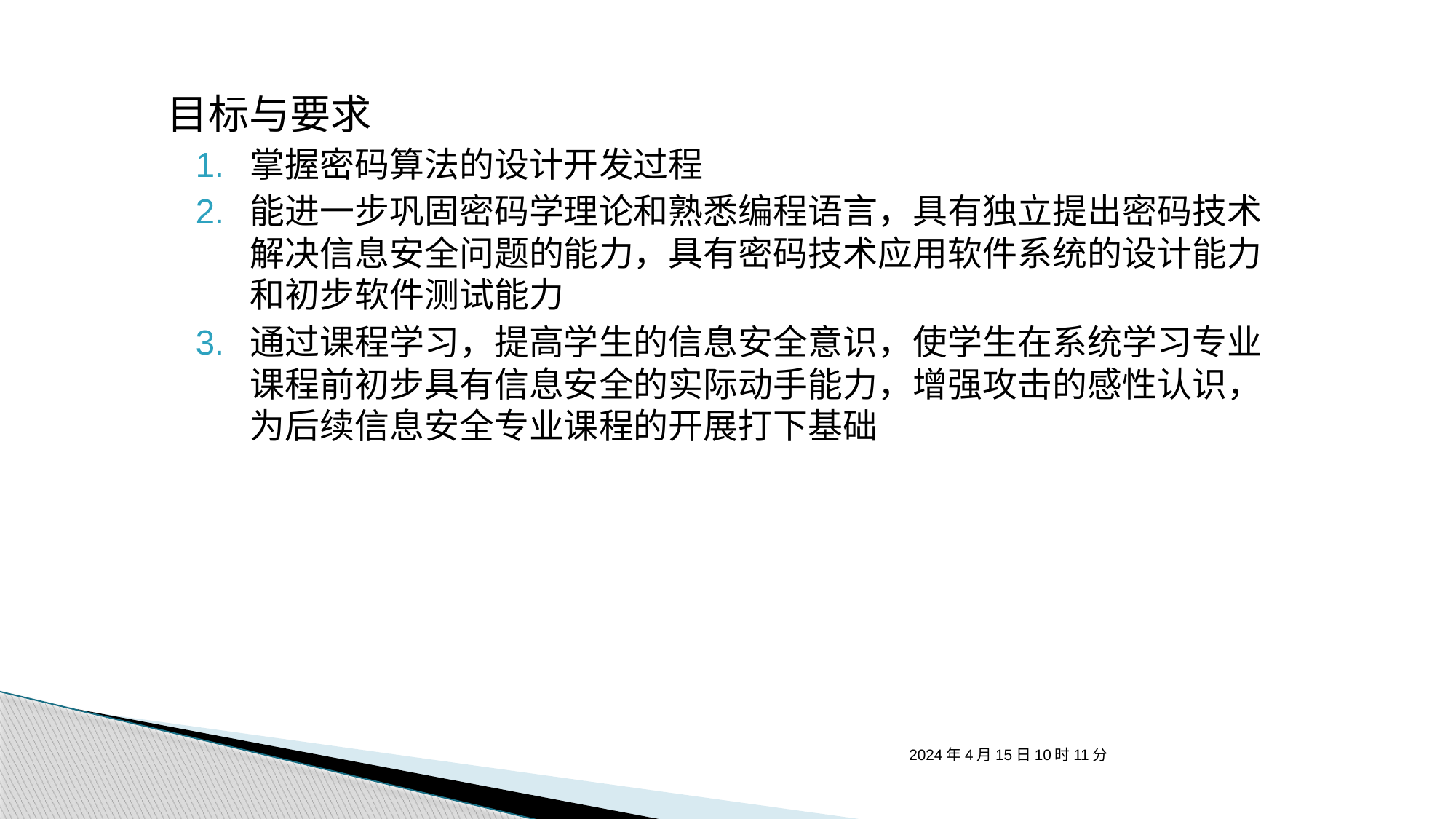

目标与要求
掌握密码算法的设计开发过程
能进一步巩固密码学理论和熟悉编程语言，具有独立提出密码技术解决信息安全问题的能力，具有密码技术应用软件系统的设计能力和初步软件测试能力
通过课程学习，提高学生的信息安全意识，使学生在系统学习专业课程前初步具有信息安全的实际动手能力，增强攻击的感性认识，为后续信息安全专业课程的开展打下基础

2024年4月15日10时11分